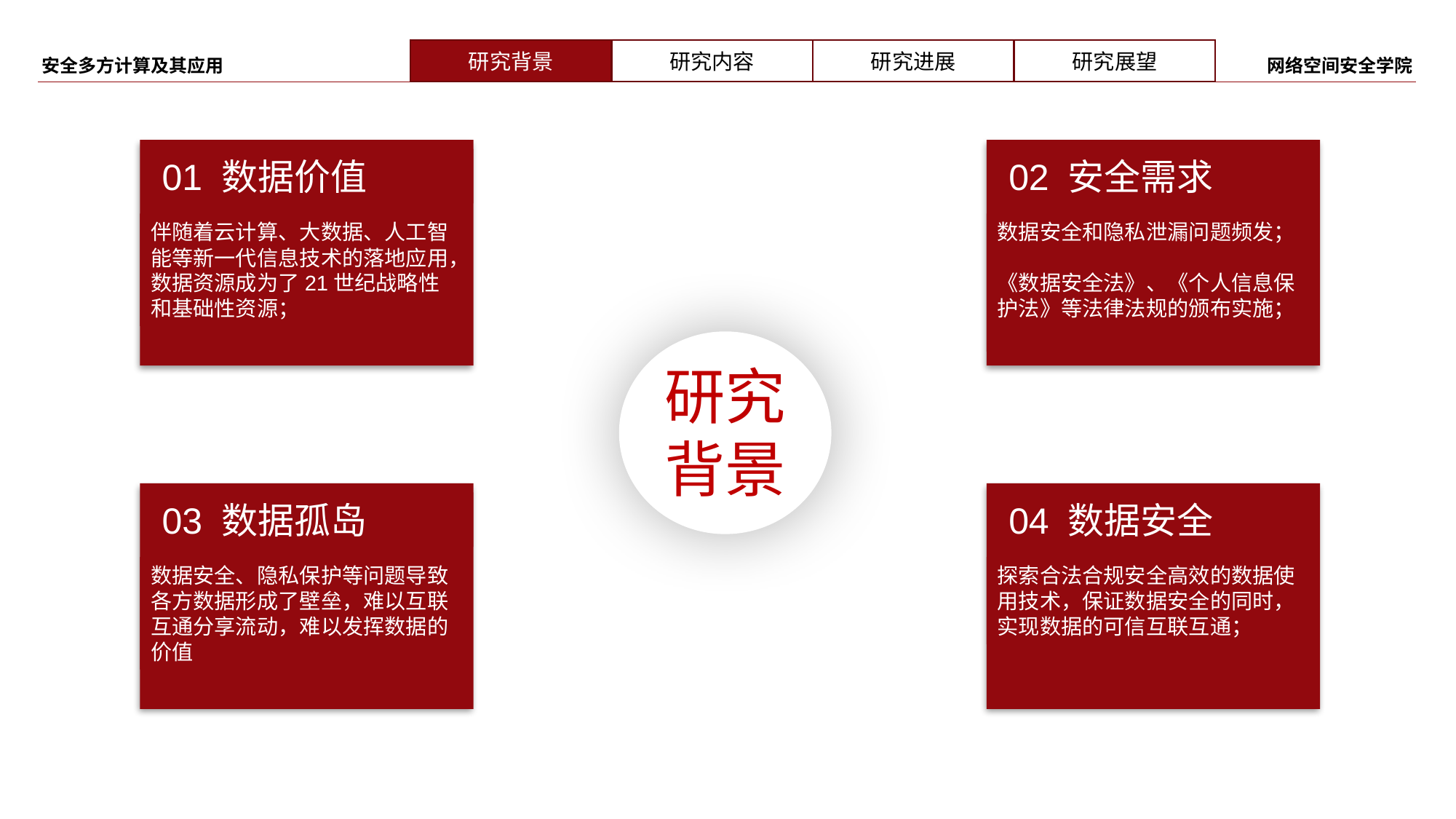

02 安全需求
数据安全和隐私泄漏问题频发；

《数据安全法》、《个人信息保护法》等法律法规的颁布实施；

01 数据价值
伴随着云计算、大数据、人工智能等新一代信息技术的落地应用，数据资源成为了21世纪战略性和基础性资源；

研究
背景

04 数据安全
探索合法合规安全高效的数据使用技术，保证数据安全的同时，实现数据的可信互联互通；

03 数据孤岛
数据安全、隐私保护等问题导致各方数据形成了壁垒，难以互联互通分享流动，难以发挥数据的价值